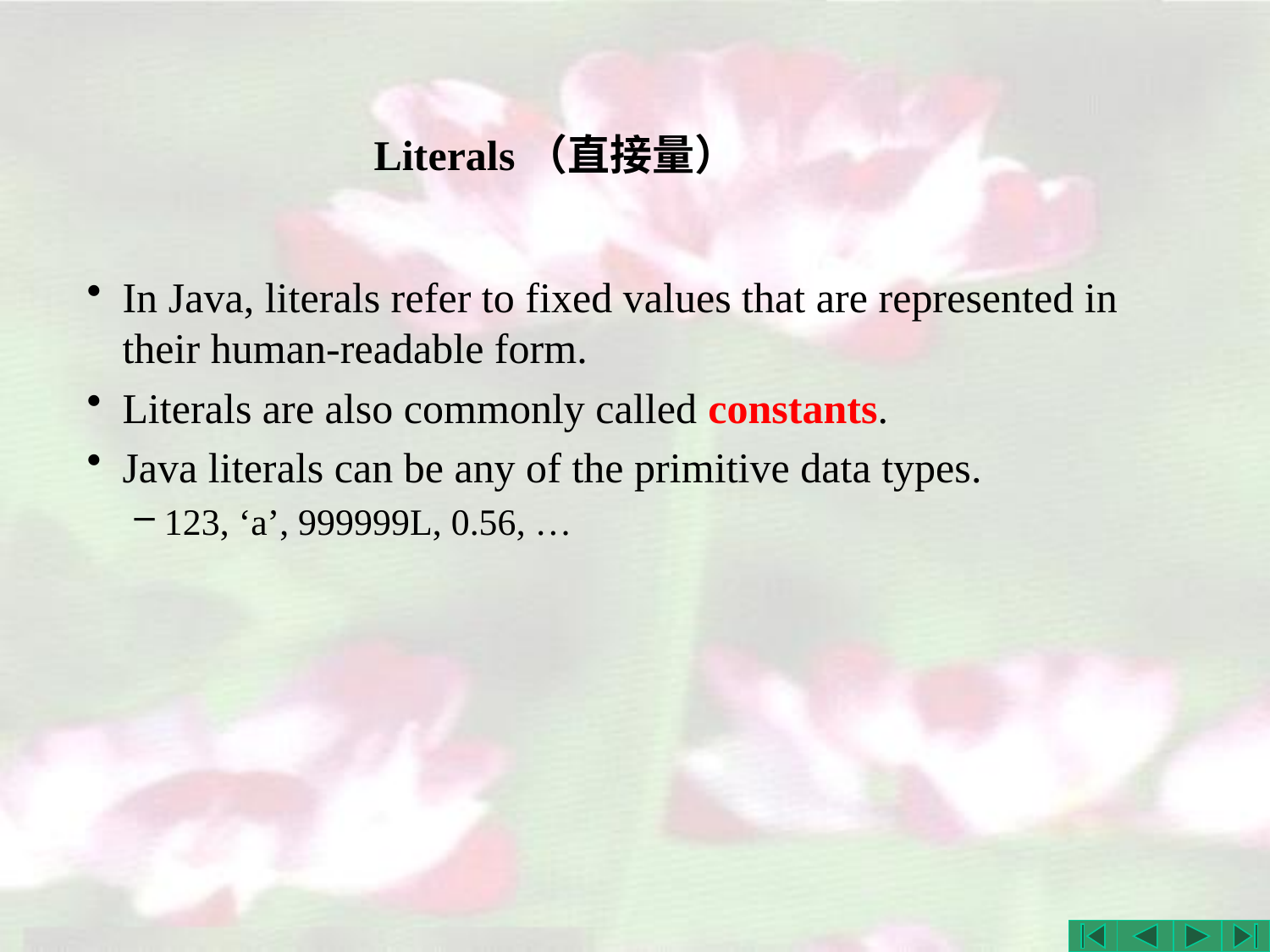

# Literals（直接量）
In Java, literals refer to fixed values that are represented in their human-readable form.
Literals are also commonly called constants.
Java literals can be any of the primitive data types.
123, ‘a’, 999999L, 0.56, …